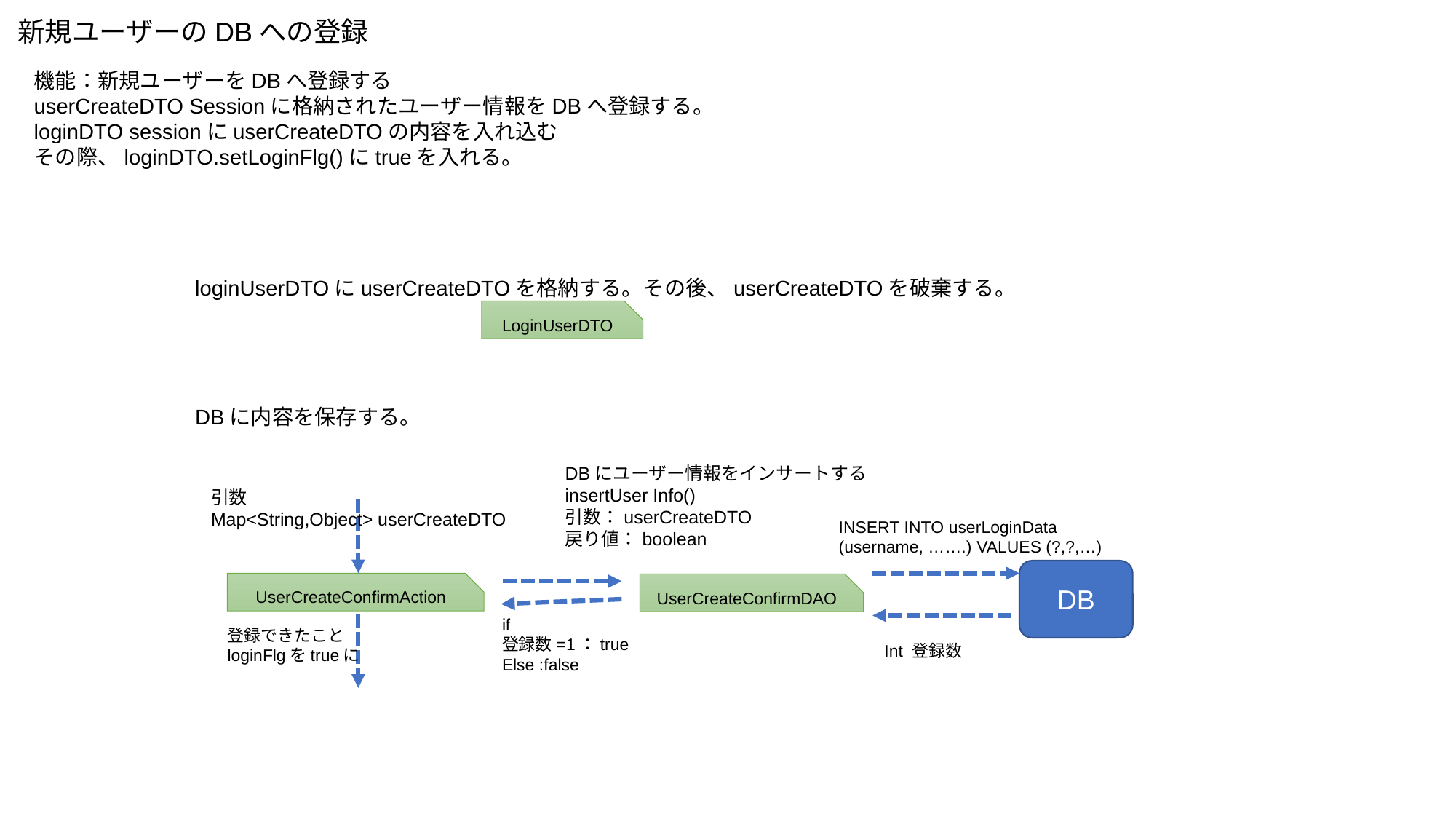

新規ユーザーのDBへの登録
機能：新規ユーザーをDBへ登録する
userCreateDTO Sessionに格納されたユーザー情報をDBへ登録する。
loginDTO sessionにuserCreateDTOの内容を入れ込む
その際、loginDTO.setLoginFlg()にtrueを入れる。

loginUserDTOにuserCreateDTOを格納する。その後、userCreateDTOを破棄する。
LoginUserDTO
DBに内容を保存する。
DBにユーザー情報をインサートする
insertUser Info()
引数：userCreateDTO
戻り値：boolean
引数
Map<String,Object> userCreateDTO
INSERT INTO userLoginData (username, …….) VALUES (?,?,…)
DB
UserCreateConfirmAction
UserCreateConfirmDAO
if
登録数=1：true
Else :false
登録できたこと
loginFlgをtrueに
Int 登録数